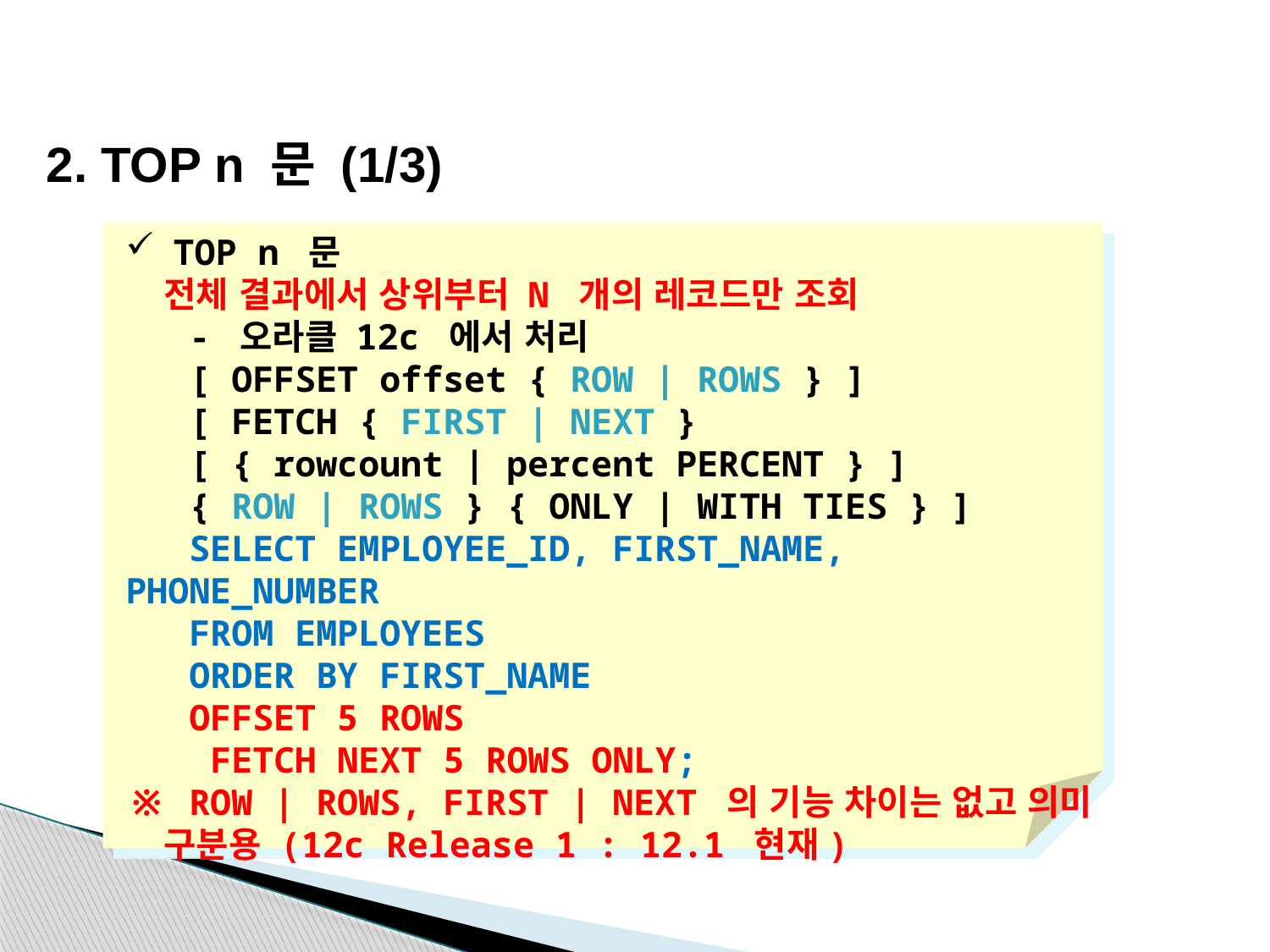

2. TOP n 문 (1/3)
TOP n 문
   전체 결과에서 상위부터 N 개의 레코드만 조회
   - 오라클 12c 에서 처리
   [ OFFSET offset { ROW | ROWS } ]
   [ FETCH { FIRST | NEXT }
   [ { rowcount | percent PERCENT } ]
   { ROW | ROWS } { ONLY | WITH TIES } ]
   SELECT EMPLOYEE_ID, FIRST_NAME, PHONE_NUMBER
   FROM EMPLOYEES
   ORDER BY FIRST_NAME
   OFFSET 5 ROWS
    FETCH NEXT 5 ROWS ONLY;
※ ROW | ROWS, FIRST | NEXT 의 기능 차이는 없고 의미
   구분용 (12c Release 1 : 12.1 현재)